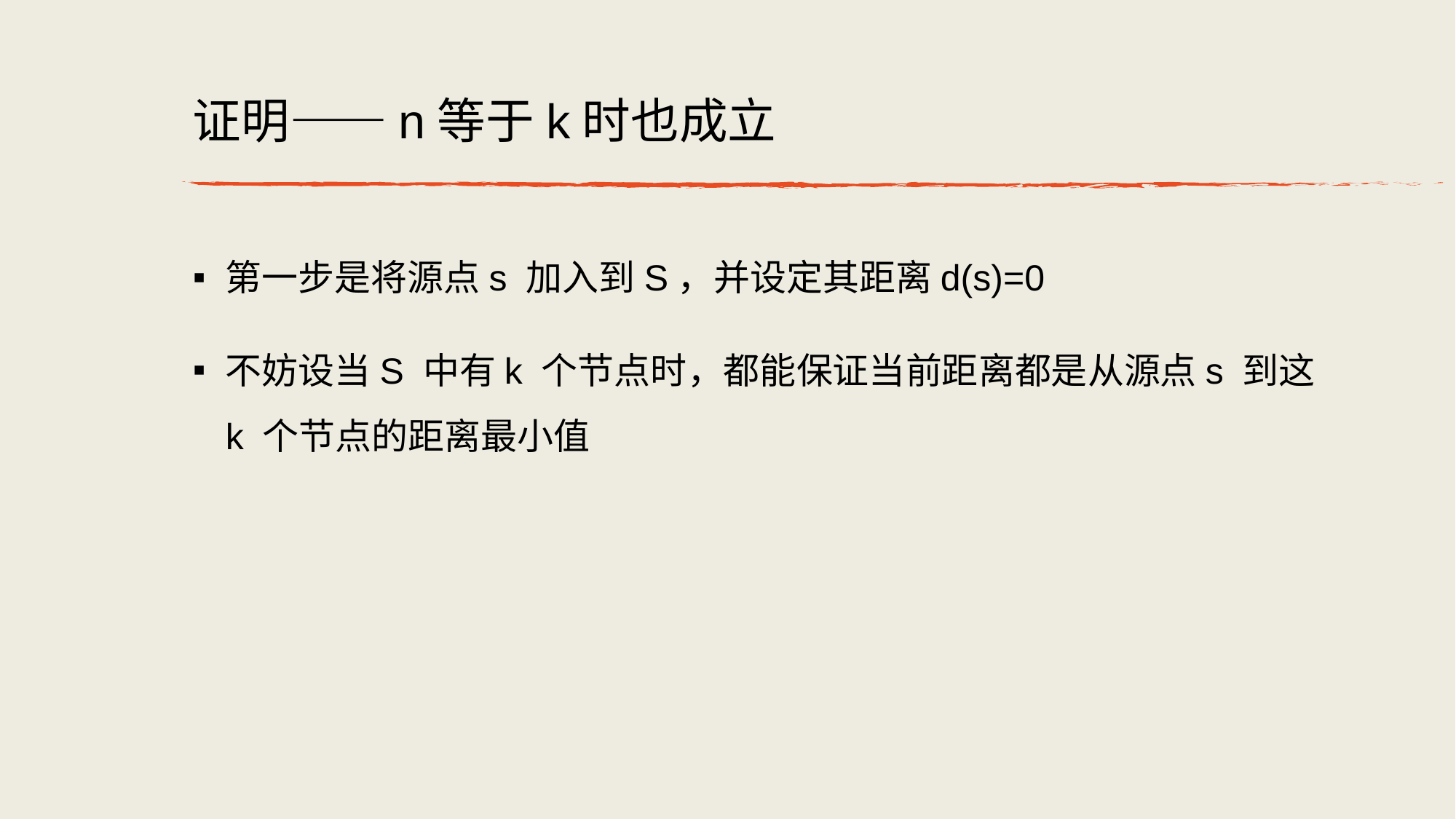

# 证明——n等于k时也成立
第⼀步是将源点s 加⼊到S，并设定其距离d(s)=0
不妨设当S 中有k 个节点时，都能保证当前距离都是从源点s 到这k 个节点的距离最⼩值